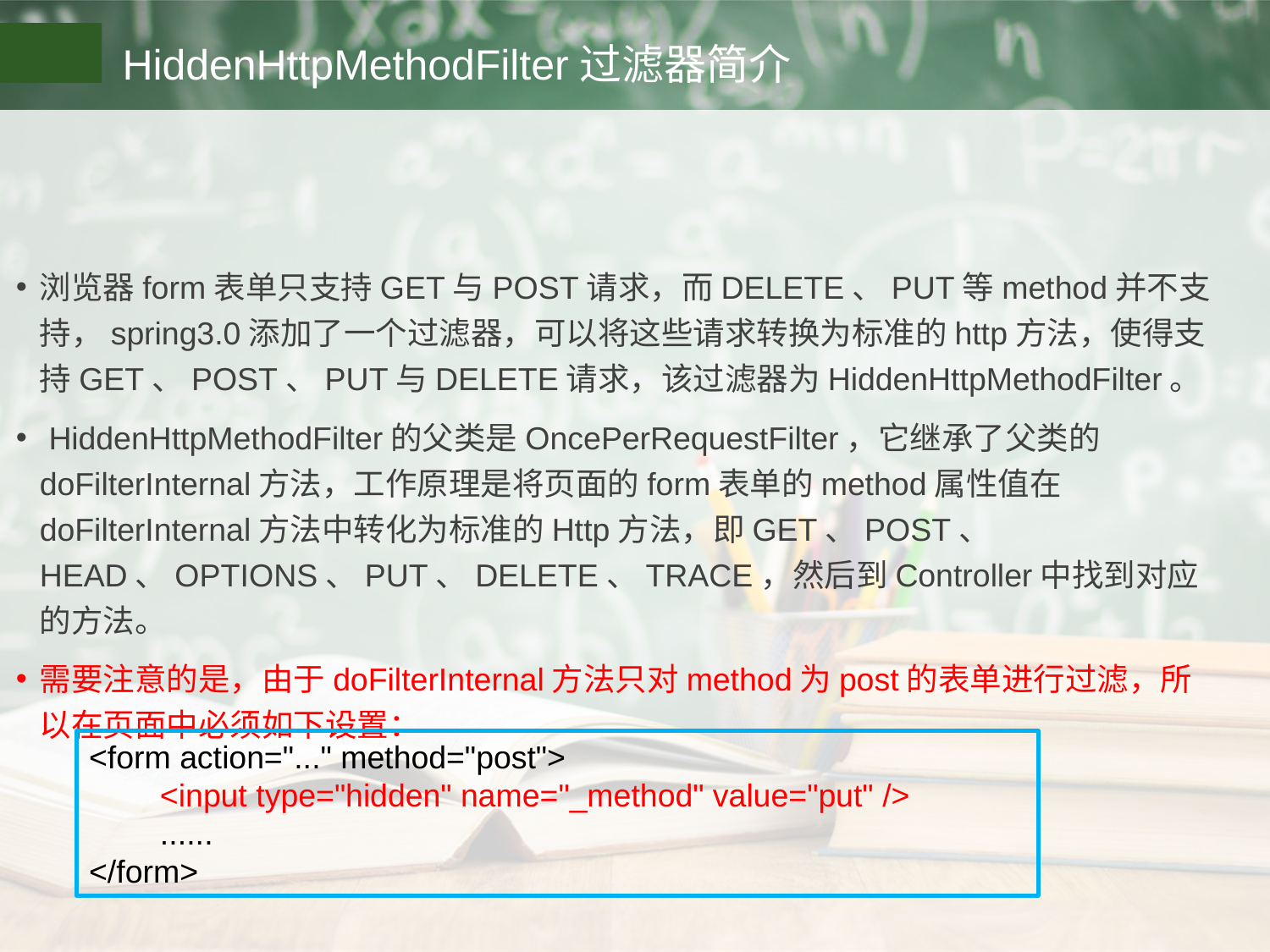

# HiddenHttpMethodFilter过滤器简介
浏览器form表单只支持GET与POST请求，而DELETE、PUT等method并不支持，spring3.0添加了一个过滤器，可以将这些请求转换为标准的http方法，使得支持GET、POST、PUT与DELETE请求，该过滤器为HiddenHttpMethodFilter。
 HiddenHttpMethodFilter的父类是OncePerRequestFilter，它继承了父类的doFilterInternal方法，工作原理是将页面的form表单的method属性值在doFilterInternal方法中转化为标准的Http方法，即GET、POST、 HEAD、OPTIONS、PUT、DELETE、TRACE，然后到Controller中找到对应的方法。
需要注意的是，由于doFilterInternal方法只对method为post的表单进行过滤，所以在页面中必须如下设置：

<form action="..." method="post">
        <input type="hidden" name="_method" value="put" />
        ......
</form>